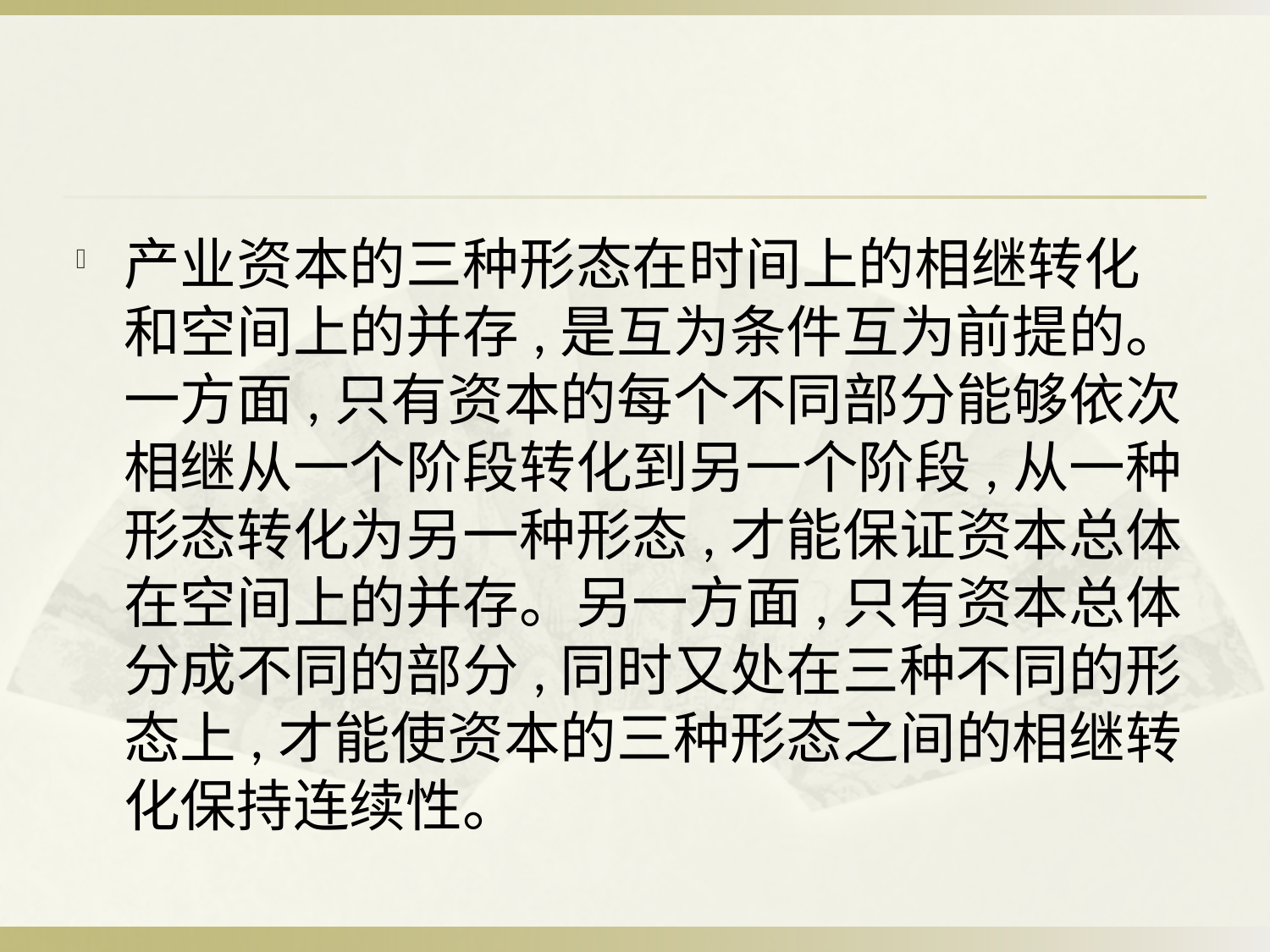

#
产业资本的三种形态在时间上的相继转化和空间上的并存,是互为条件互为前提的。一方面,只有资本的每个不同部分能够依次相继从一个阶段转化到另一个阶段,从一种形态转化为另一种形态,才能保证资本总体在空间上的并存。另一方面,只有资本总体分成不同的部分,同时又处在三种不同的形态上,才能使资本的三种形态之间的相继转化保持连续性。